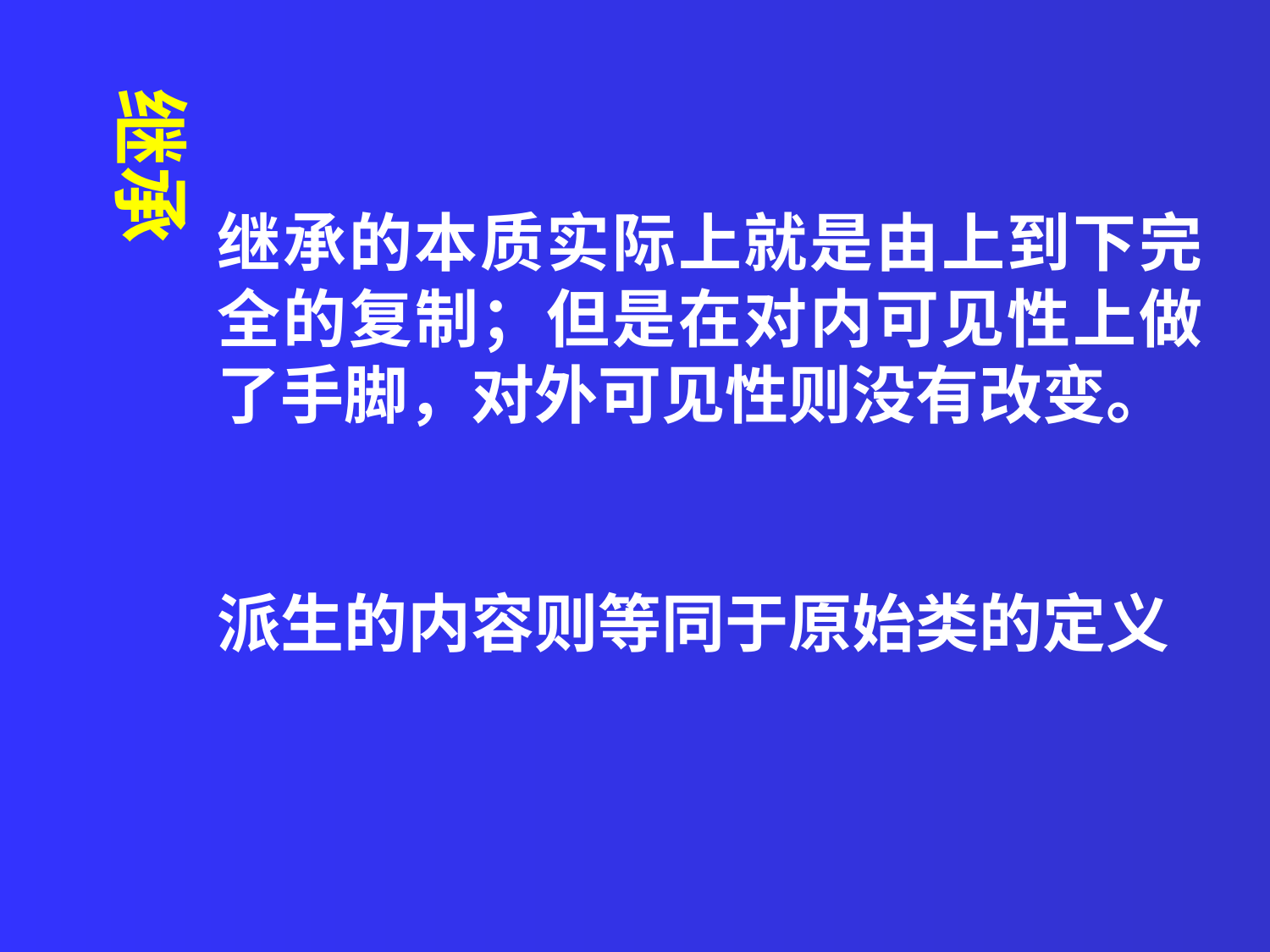

继承
继承的本质实际上就是由上到下完全的复制；但是在对内可见性上做了手脚，对外可见性则没有改变。

派生的内容则等同于原始类的定义